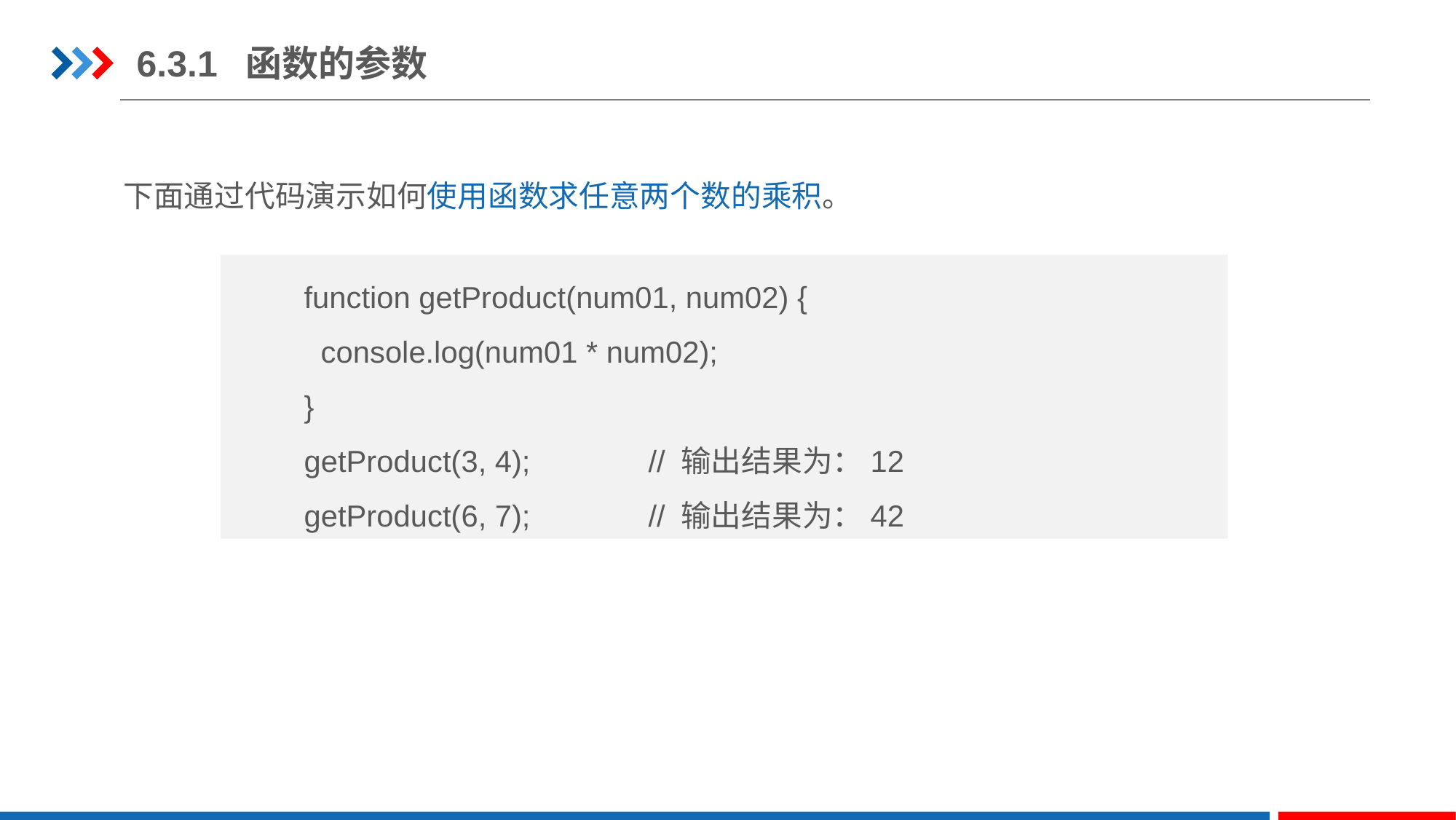

6.3.1	函数的参数
下面通过代码演示如何使用函数求任意两个数的乘积。
function getProduct(num01, num02) {
  console.log(num01 * num02);
}
getProduct(3, 4);	  // 输出结果为：12
getProduct(6, 7);	  // 输出结果为：42